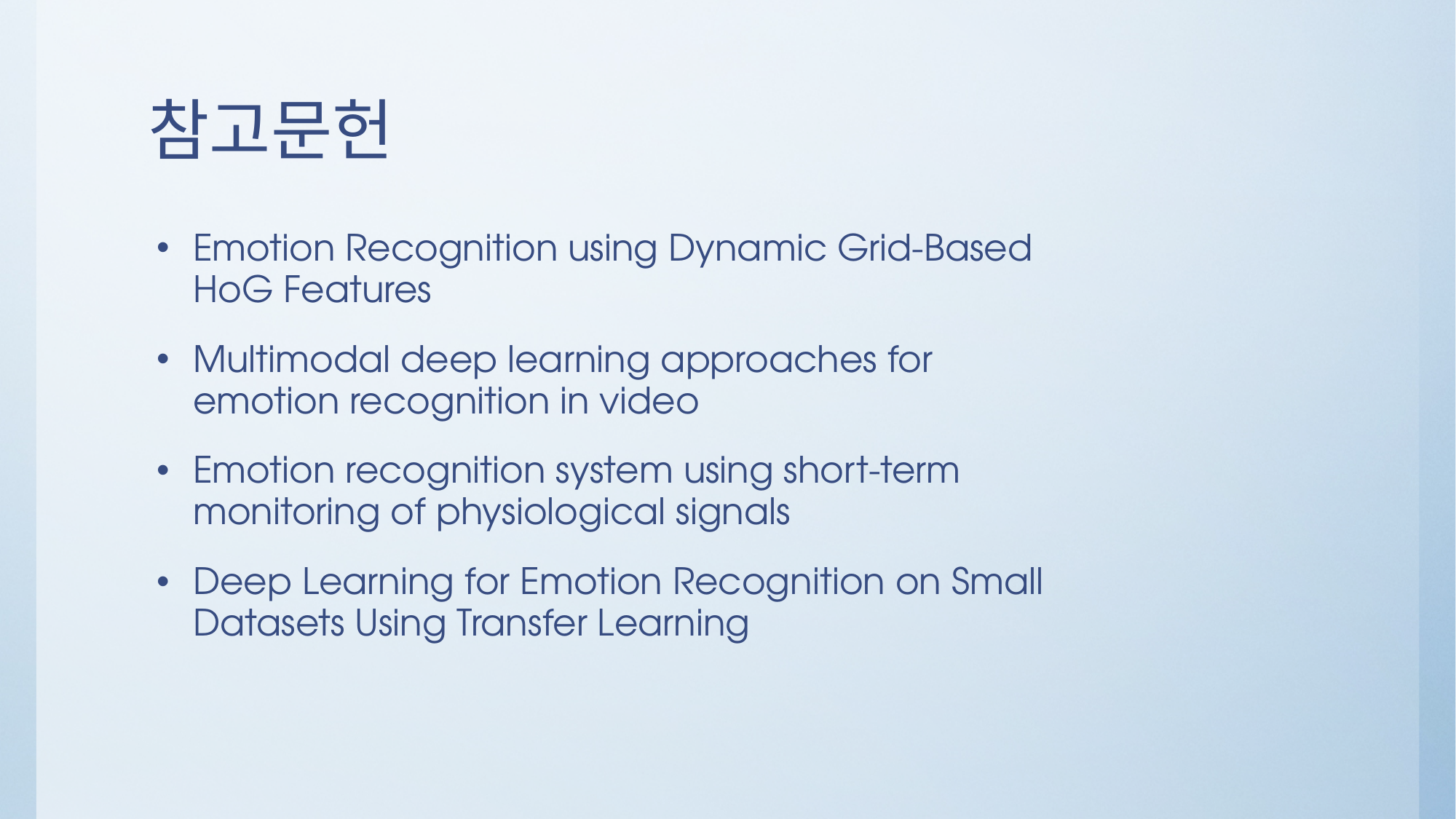

# 참고문헌
Emotion Recognition using Dynamic Grid-Based HoG Features
Multimodal deep learning approaches for emotion recognition in video
Emotion recognition system using short-term monitoring of physiological signals
Deep Learning for Emotion Recognition on Small Datasets Using Transfer Learning